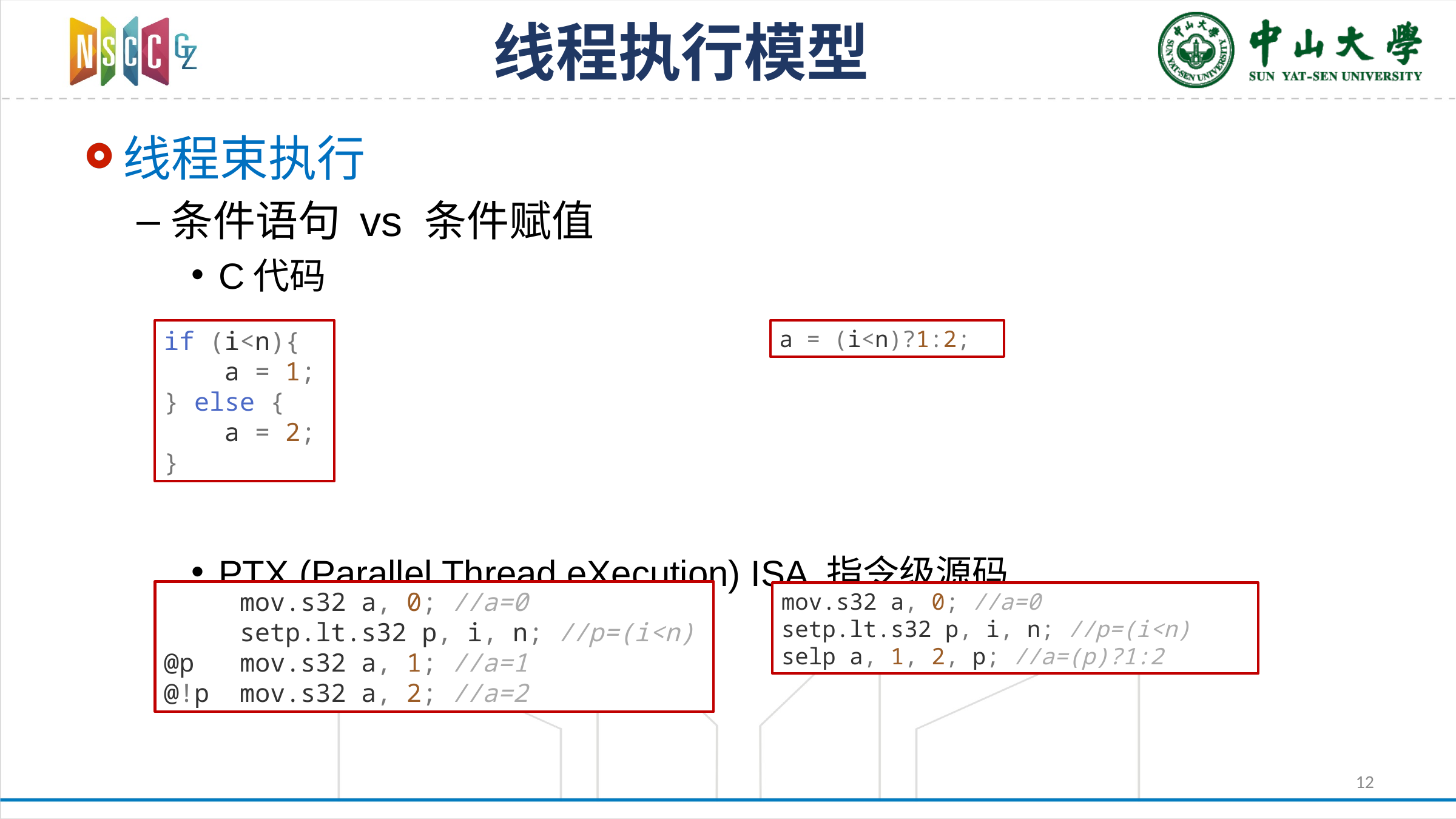

# 线程执行模型
线程束执行
条件语句 vs 条件赋值
C代码

PTX (Parallel Thread eXecution) ISA 指令级源码
if (i<n){
    a = 1;
} else {
    a = 2;
}
a = (i<n)?1:2;
     mov.s32 a, 0; //a=0
     setp.lt.s32 p, i, n; //p=(i<n)
@p   mov.s32 a, 1; //a=1
@!p  mov.s32 a, 2; //a=2
mov.s32 a, 0; //a=0
setp.lt.s32 p, i, n; //p=(i<n)
selp a, 1, 2, p; //a=(p)?1:2
12